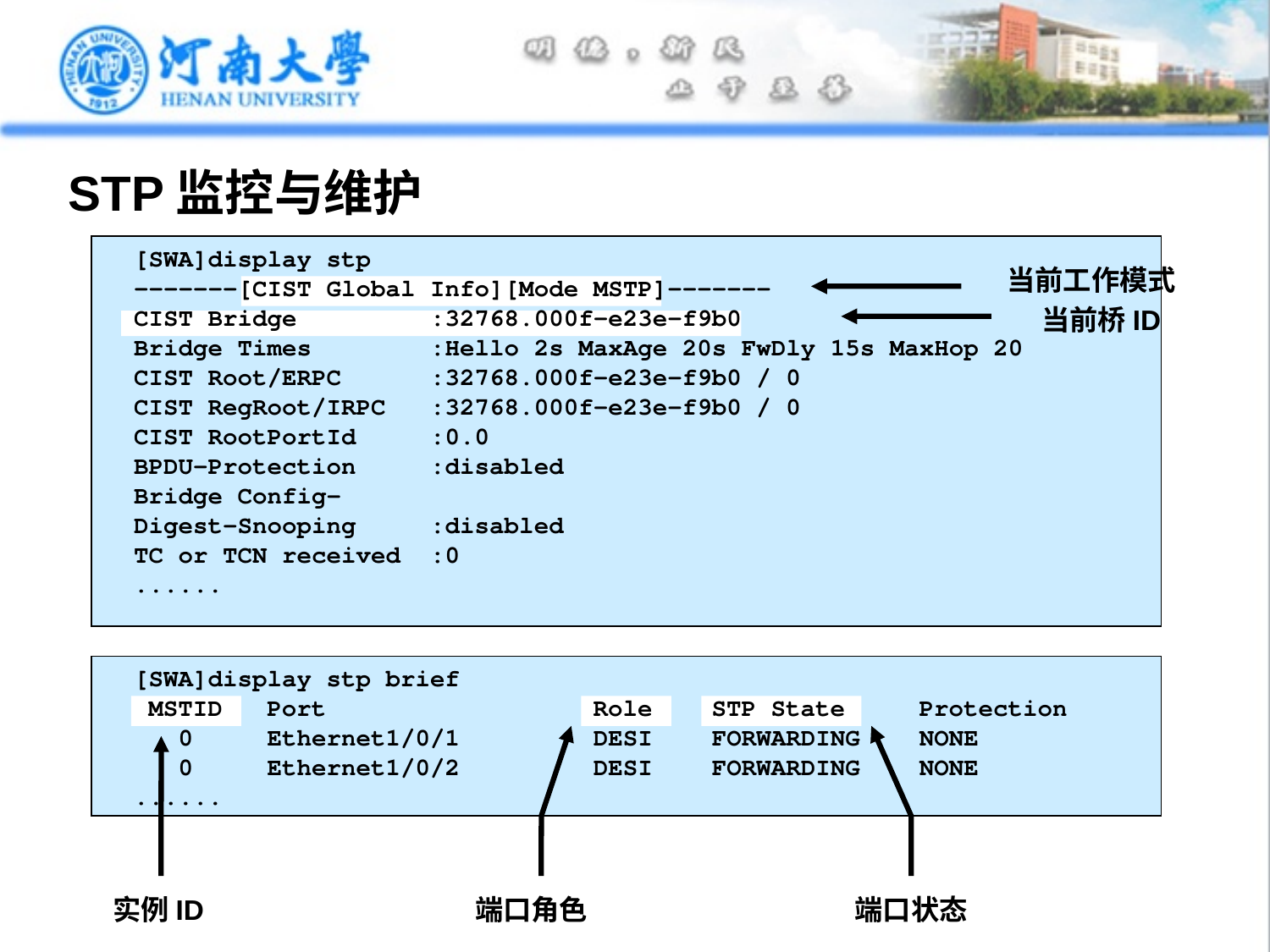

# STP监控与维护

[SWA]display stp
-------[CIST Global Info][Mode MSTP]-------
CIST Bridge         :32768.000f-e23e-f9b0
Bridge Times        :Hello 2s MaxAge 20s FwDly 15s MaxHop 20
CIST Root/ERPC      :32768.000f-e23e-f9b0 / 0
CIST RegRoot/IRPC   :32768.000f-e23e-f9b0 / 0
CIST RootPortId     :0.0
BPDU-Protection     :disabled
Bridge Config-
Digest-Snooping     :disabled
TC or TCN received  :0
......
当前工作模式

当前桥ID

[SWA]display stp brief
 MSTID   Port                  Role    STP State     Protection
   0     Ethernet1/0/1         DESI    FORWARDING    NONE
   0     Ethernet1/0/2         DESI    FORWARDING    NONE
......

实例ID
端口角色
端口状态